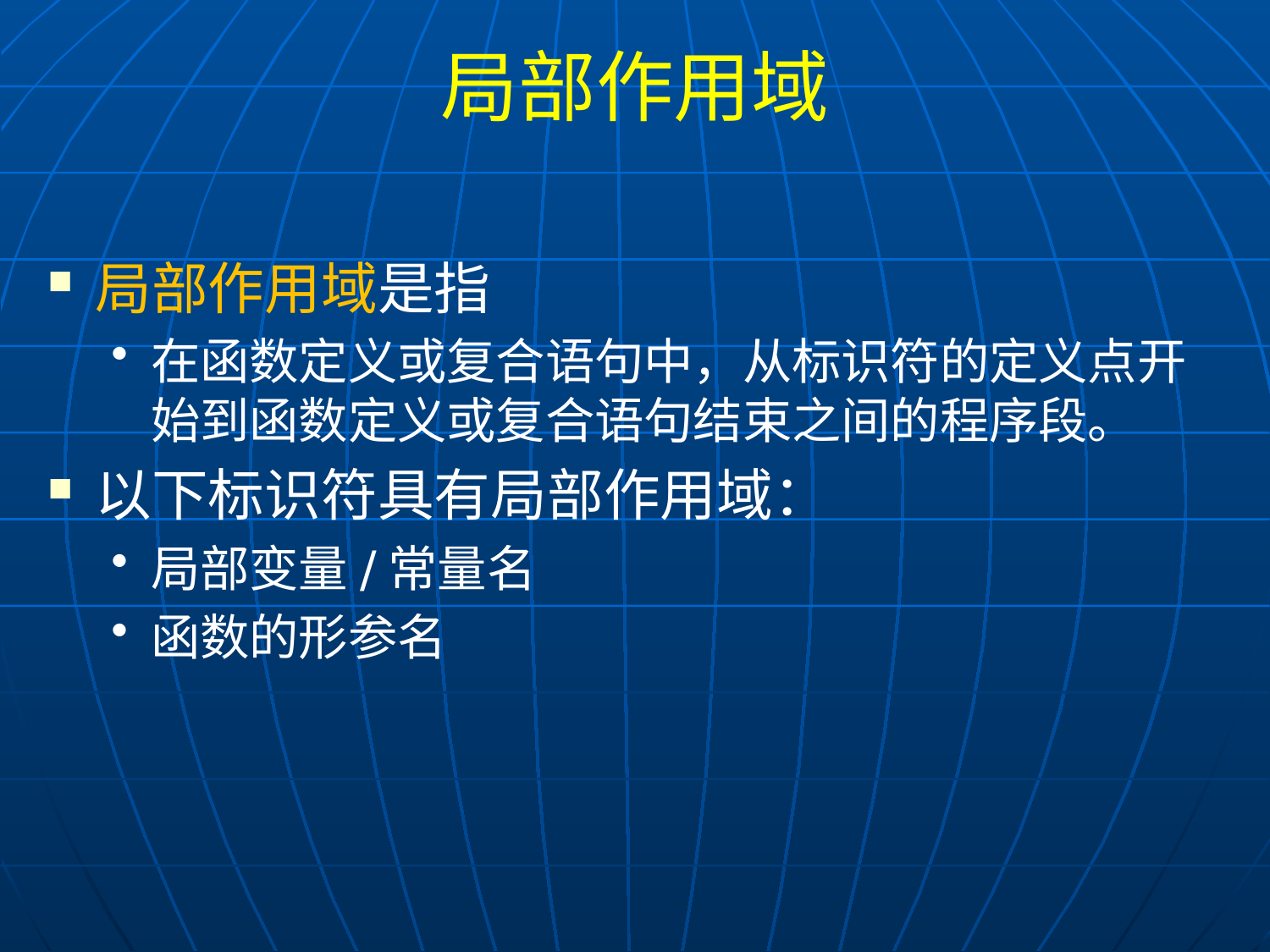

# 局部作用域
局部作用域是指
在函数定义或复合语句中，从标识符的定义点开始到函数定义或复合语句结束之间的程序段。
以下标识符具有局部作用域：
局部变量/常量名
函数的形参名